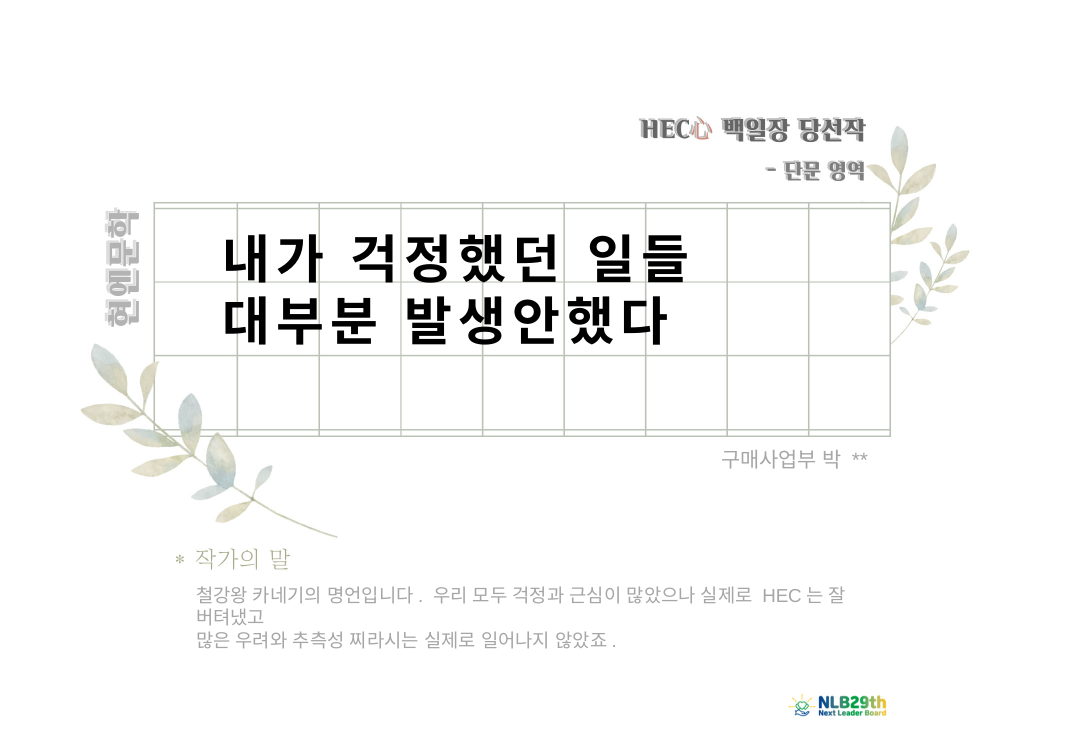

내가 걱정했던 일들 대부분 발생안했다
구매사업부 박 **
철강왕 카네기의 명언입니다. 우리 모두 걱정과 근심이 많았으나 실제로 HEC는 잘 버텨냈고
많은 우려와 추측성 찌라시는 실제로 일어나지 않았죠.